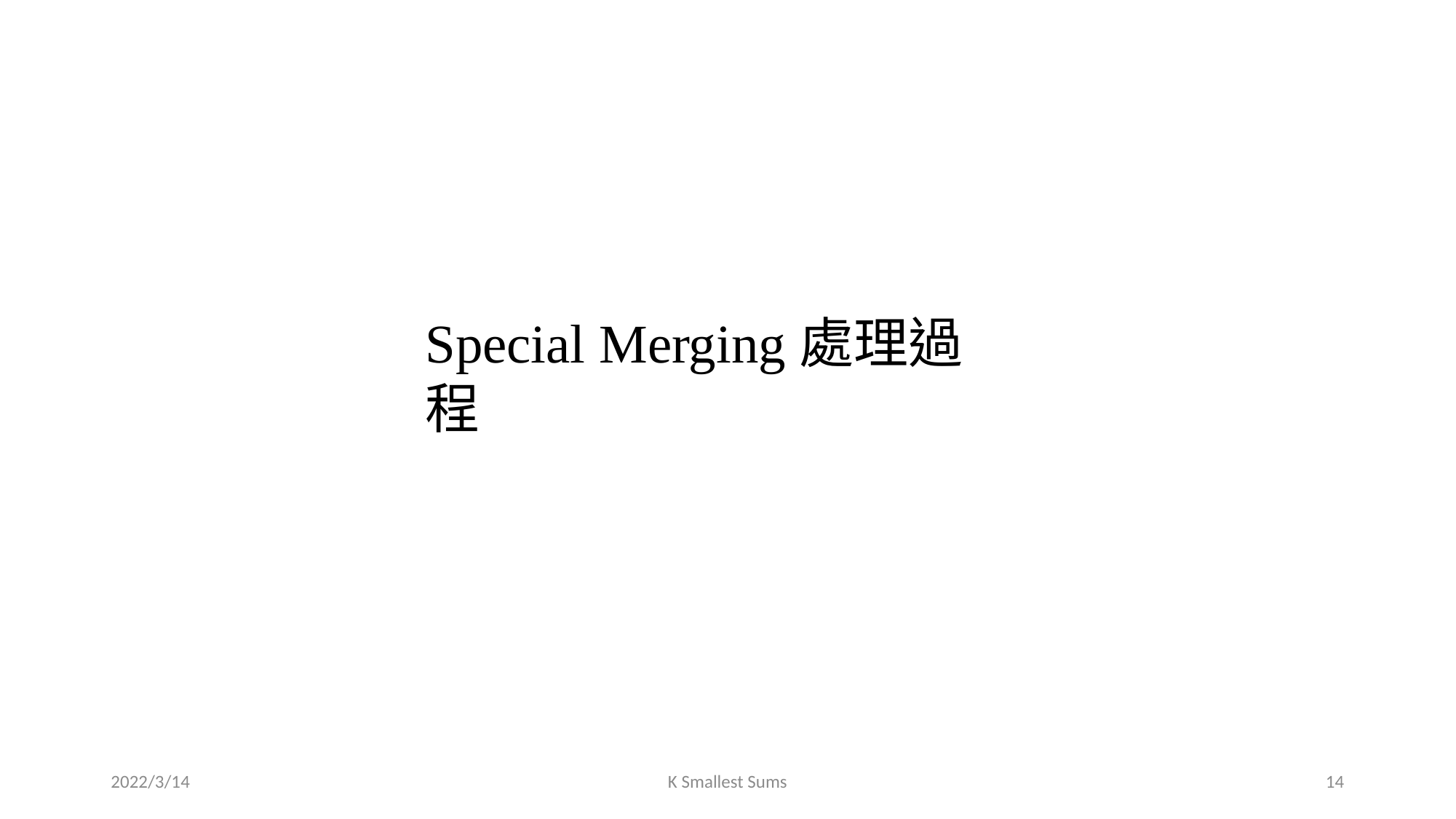

Special Merging處理過程
2022/3/14
K Smallest Sums
14